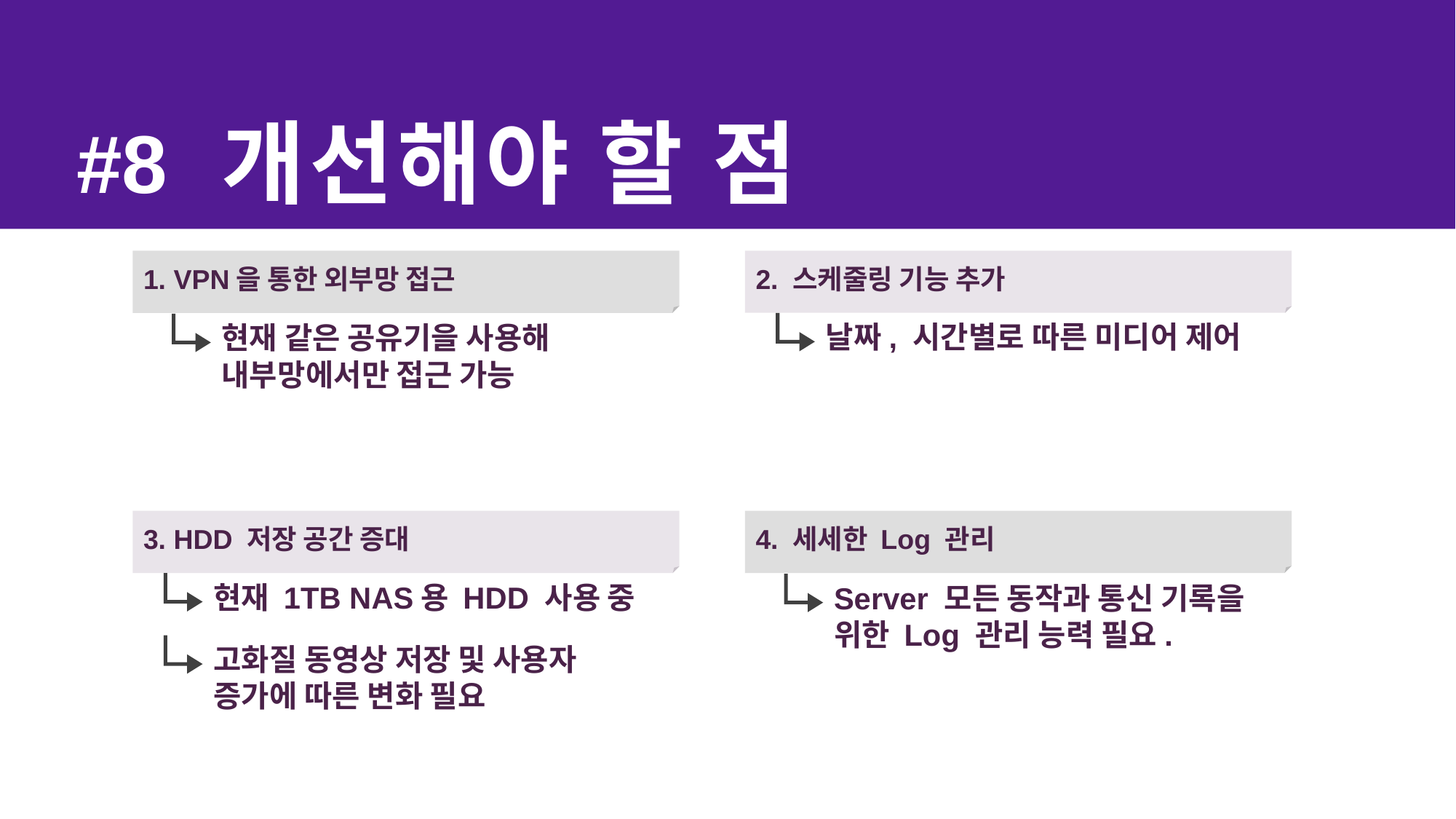

개선해야 할 점
#8
2. 스케줄링 기능 추가

날짜, 시간별로 따른 미디어 제어
1. VPN을 통한 외부망 접근

현재 같은 공유기을 사용해
내부망에서만 접근 가능
3. HDD 저장 공간 증대

현재 1TB NAS용 HDD 사용 중

고화질 동영상 저장 및 사용자 증가에 따른 변화 필요
4. 세세한 Log 관리

Server 모든 동작과 통신 기록을 위한 Log 관리 능력 필요.